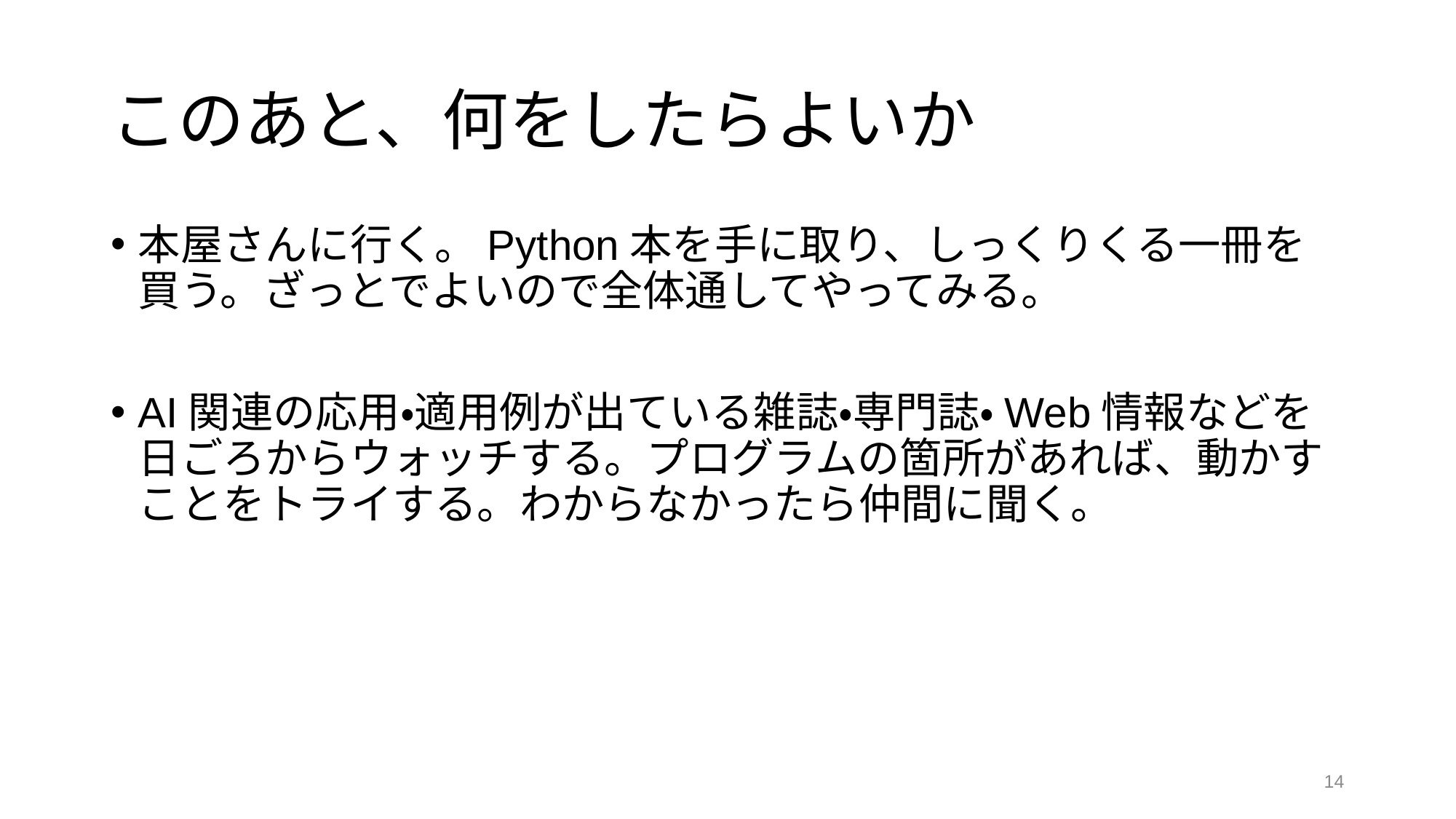

# このあと、何をしたらよいか
本屋さんに行く。Python本を手に取り、しっくりくる一冊を買う。ざっとでよいので全体通してやってみる。

AI関連の応用・適用例が出ている雑誌・専門誌・Web情報などを日ごろからウォッチする。プログラムの箇所があれば、動かすことをトライする。わからなかったら仲間に聞く。
14